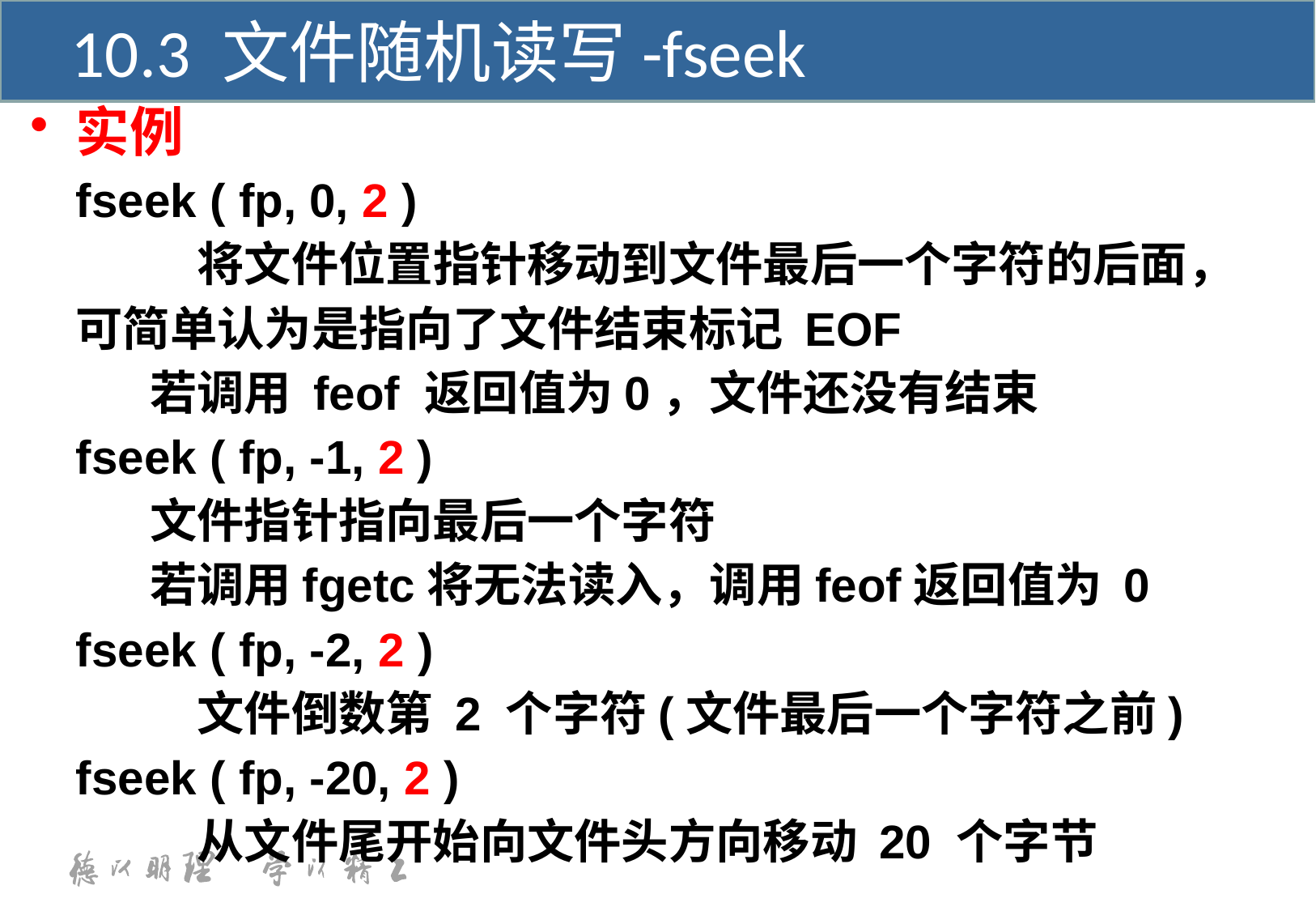

10.3 文件随机读写-fseek
实例
	fseek ( fp, 0, 2 )
	将文件位置指针移动到文件最后一个字符的后面，可简单认为是指向了文件结束标记 EOF
若调用 feof 返回值为0，文件还没有结束
	fseek ( fp, -1, 2 )
文件指针指向最后一个字符
若调用fgetc将无法读入，调用feof返回值为 0
	fseek ( fp, -2, 2 )
	文件倒数第 2 个字符(文件最后一个字符之前)
	fseek ( fp, -20, 2 )
	从文件尾开始向文件头方向移动 20 个字节